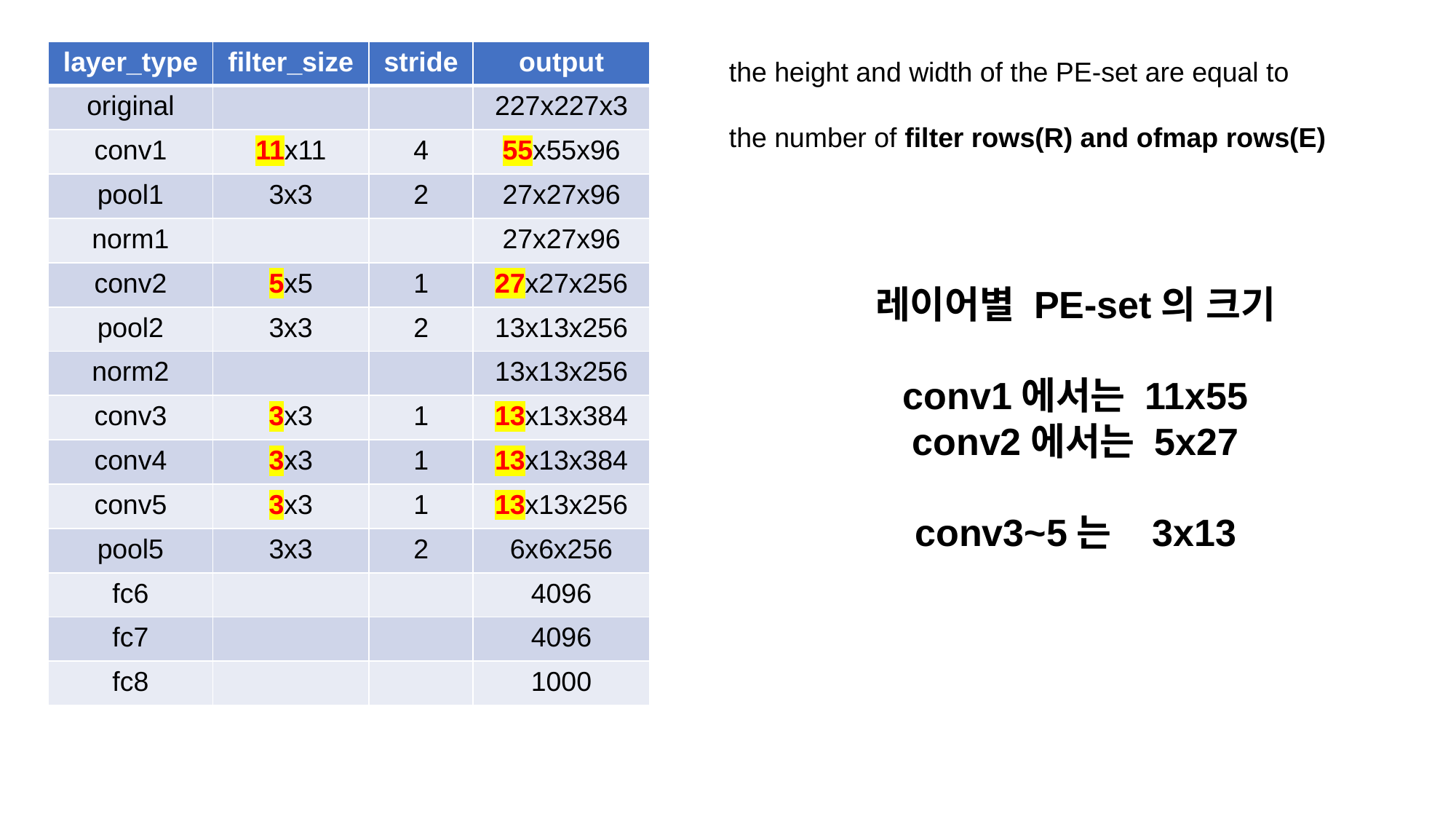

| layer\_type | filter\_size | stride | output |
| --- | --- | --- | --- |
| original |  |  | 227x227x3 |
| conv1 | 11x11 | 4 | 55x55x96 |
| pool1 | 3x3 | 2 | 27x27x96 |
| norm1 |  |  | 27x27x96 |
| conv2 | 5x5 | 1 | 27x27x256 |
| pool2 | 3x3 | 2 | 13x13x256 |
| norm2 |  |  | 13x13x256 |
| conv3 | 3x3 | 1 | 13x13x384 |
| conv4 | 3x3 | 1 | 13x13x384 |
| conv5 | 3x3 | 1 | 13x13x256 |
| pool5 | 3x3 | 2 | 6x6x256 |
| fc6 |  |  | 4096 |
| fc7 |  |  | 4096 |
| fc8 |  |  | 1000 |
the height and width of the PE-set are equal to

the number of filter rows(R) and ofmap rows(E)
레이어별 PE-set의 크기

conv1에서는 11x55
conv2에서는 5x27

conv3~5는   3x13